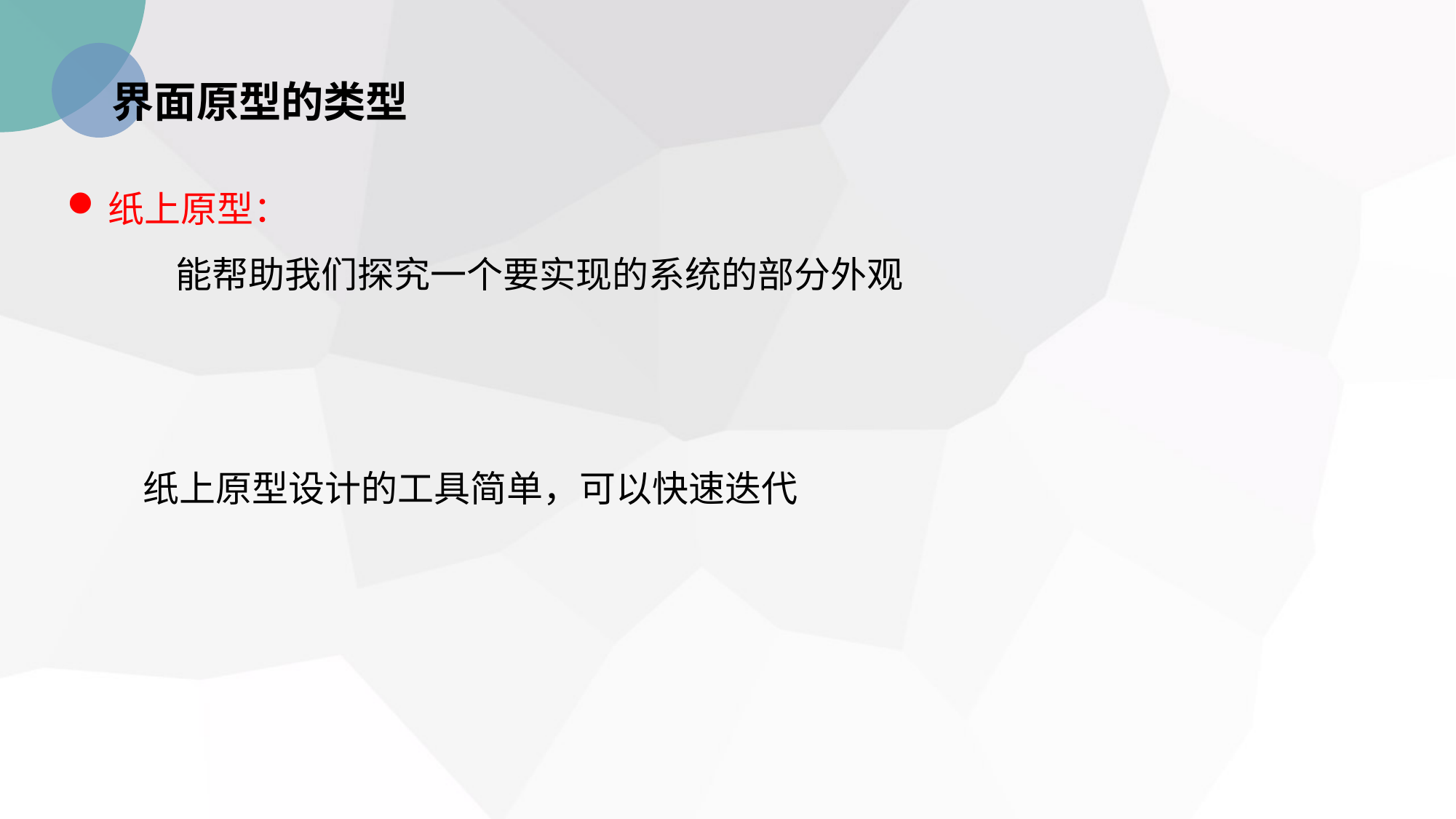

界面原型的类型
纸上原型：
	能帮助我们探究一个要实现的系统的部分外观
纸上原型设计的工具简单，可以快速迭代